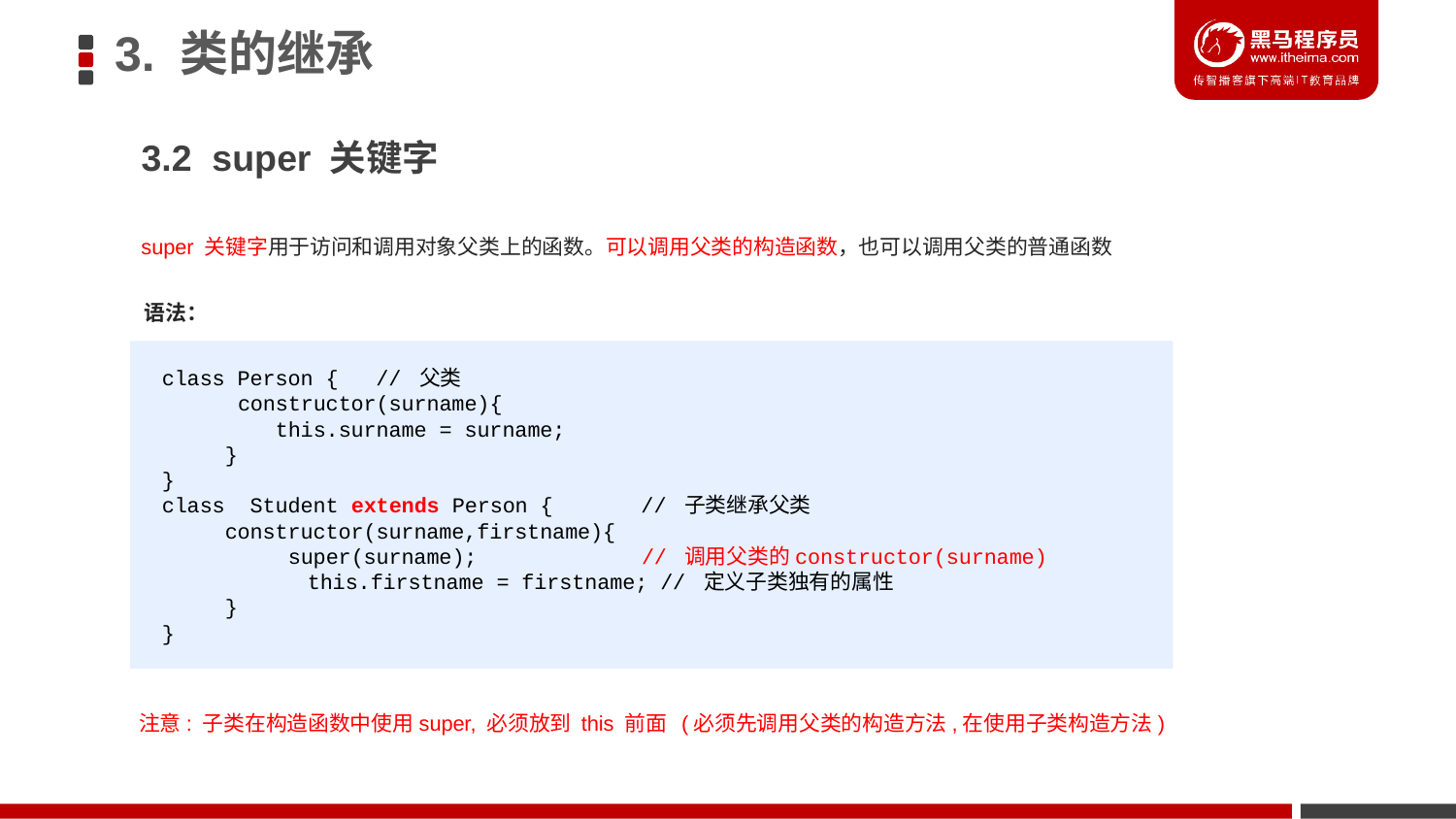

# 3. 类的继承
3.2  super 关键字
super 关键字用于访问和调用对象父类上的函数。可以调用父类的构造函数，也可以调用父类的普通函数
语法：

class Person {   // 父类
      constructor(surname){
         this.surname = surname;
     }
}
class  Student extends Person {       // 子类继承父类
     constructor(surname,firstname){
          super(surname);             // 调用父类的constructor(surname)
	this.firstname = firstname; // 定义子类独有的属性
     }
}
 注意: 子类在构造函数中使用super, 必须放到 this 前面  (必须先调用父类的构造方法,在使用子类构造方法)